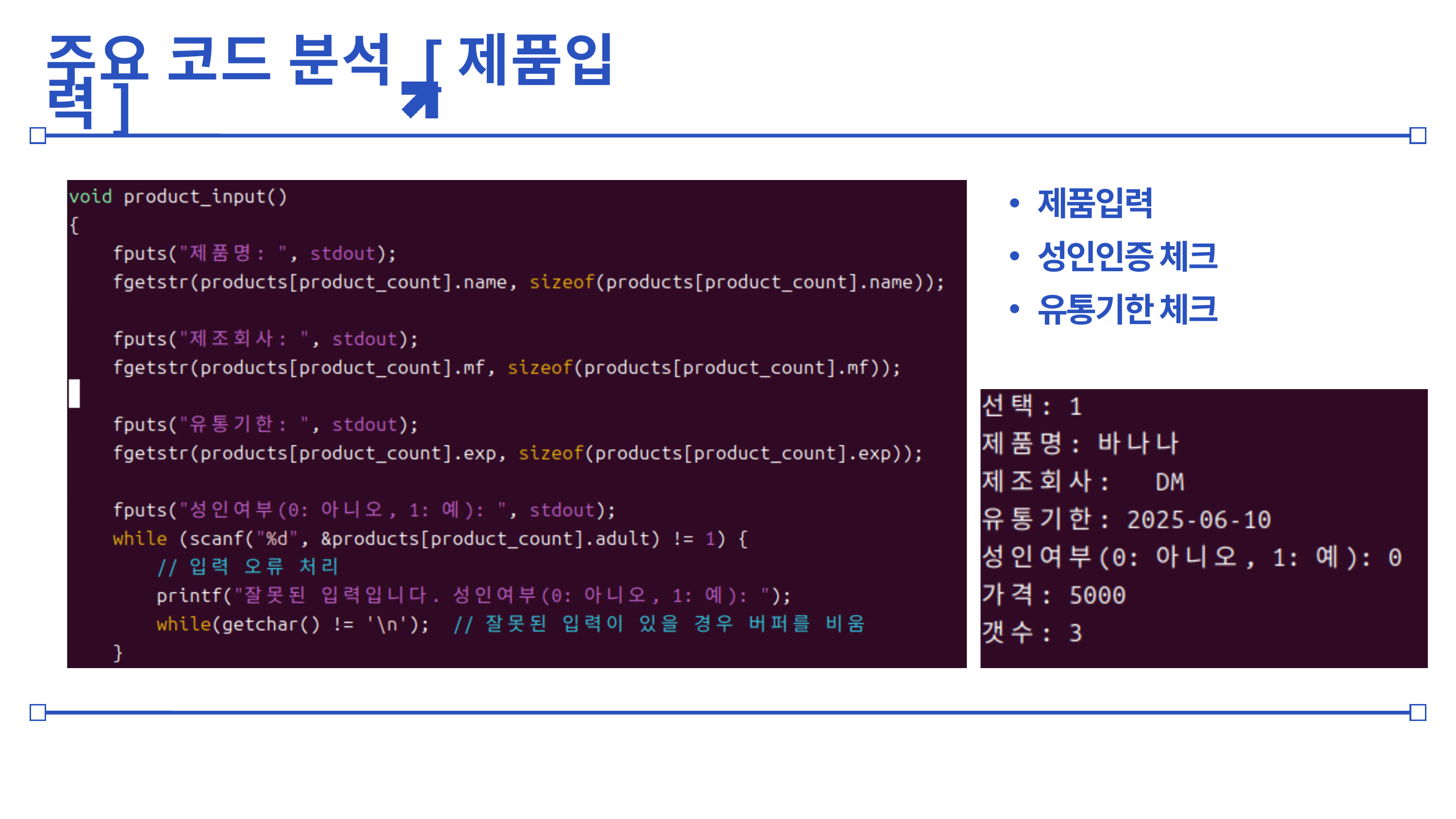

주요 코드 분석 [제품입력]

제품입력
성인인증 체크
유통기한 체크